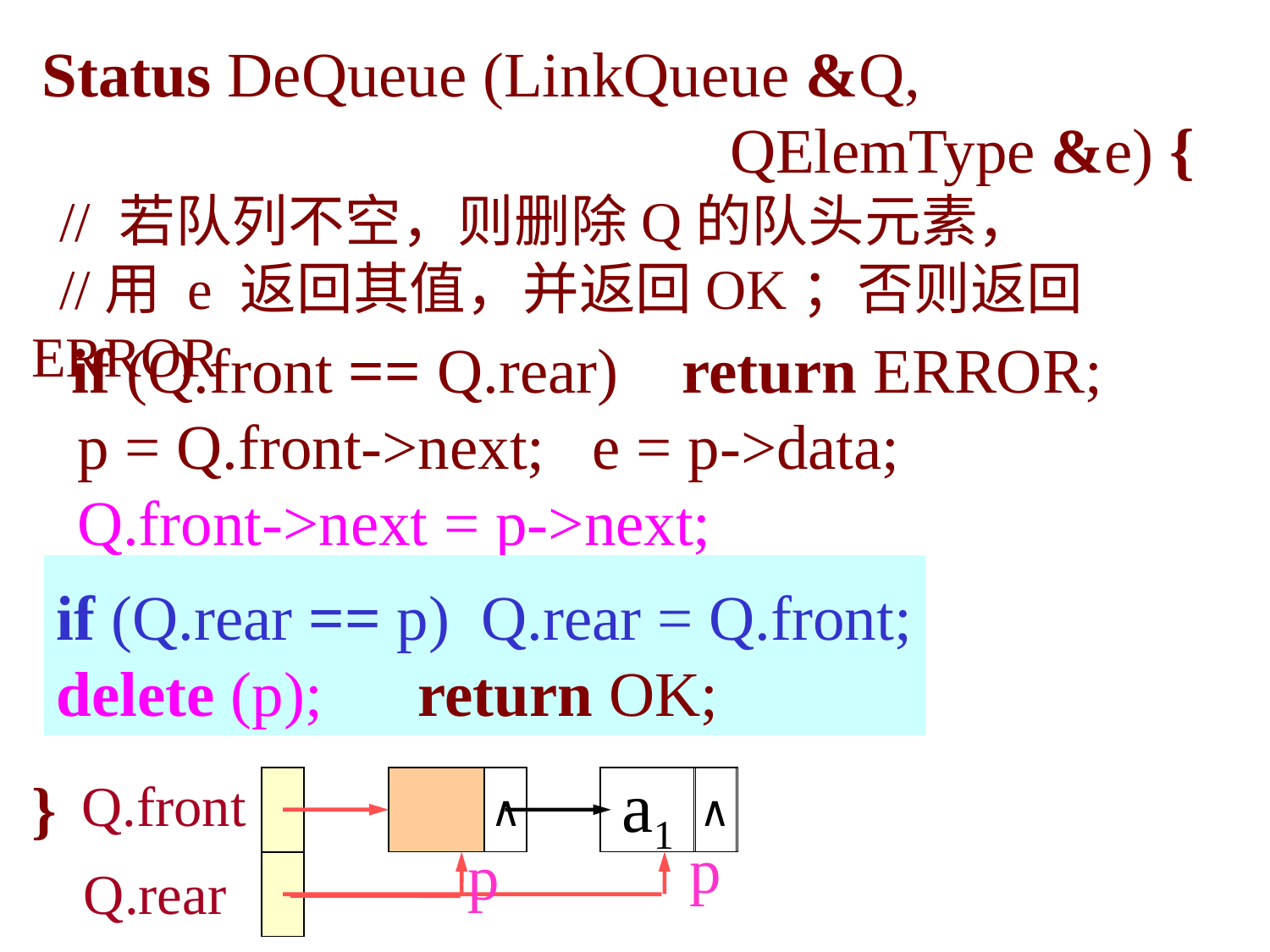

Status DeQueue (LinkQueue &Q,
                                            QElemType &e) {
  // 若队列不空，则删除Q的队头元素，
  //用 e 返回其值，并返回OK；否则返回ERROR

}
   if (Q.front == Q.rear)    return ERROR;
   p = Q.front->next;   e = p->data;
   Q.front->next = p->next;
   delete (p);      return OK;

if (Q.rear == p)  Q.rear = Q.front;
delete (p);      return OK;
Q.front

∧
∧

a1

p

p

Q.rear